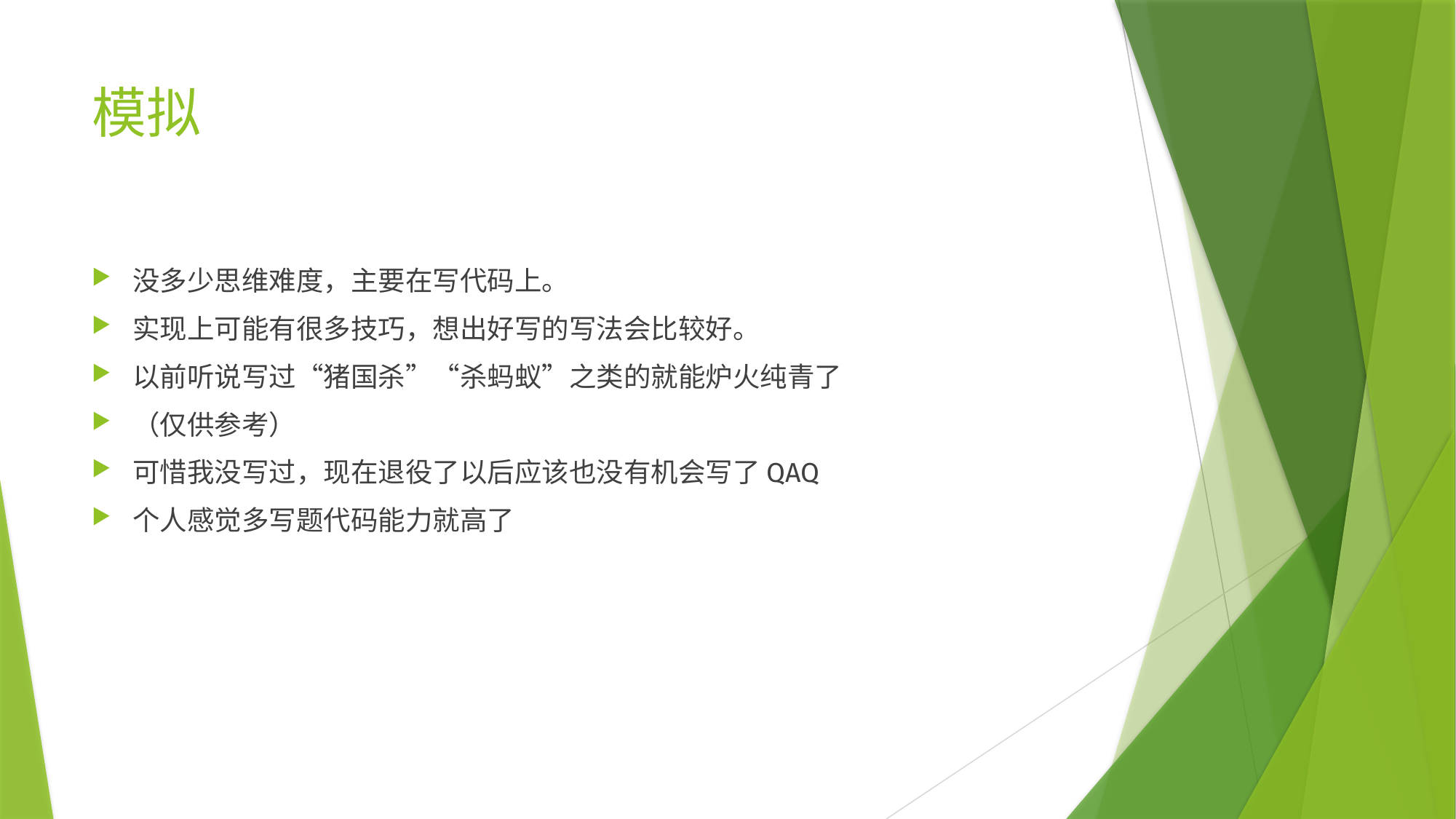

# 模拟
没多少思维难度，主要在写代码上。
实现上可能有很多技巧，想出好写的写法会比较好。
以前听说写过“猪国杀”“杀蚂蚁”之类的就能炉火纯青了
（仅供参考）
可惜我没写过，现在退役了以后应该也没有机会写了QAQ
个人感觉多写题代码能力就高了